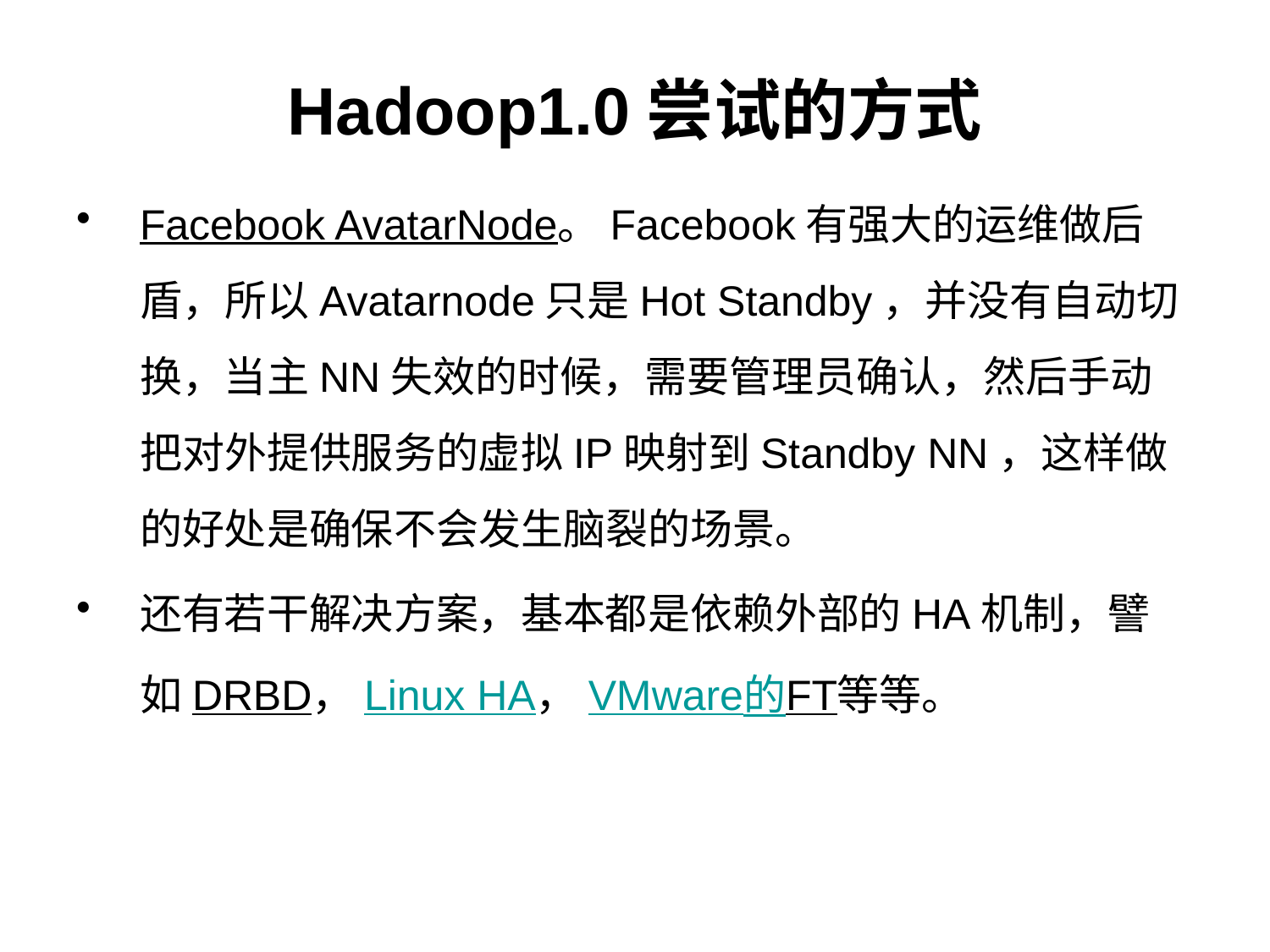

Hadoop1.0尝试的方式
Facebook AvatarNode。Facebook有强大的运维做后盾，所以Avatarnode只是Hot Standby，并没有自动切换，当主NN失效的时候，需要管理员确认，然后手动把对外提供服务的虚拟IP映射到Standby NN，这样做的好处是确保不会发生脑裂的场景。
还有若干解决方案，基本都是依赖外部的HA机制，譬如DRBD，Linux HA，VMware的FT等等。